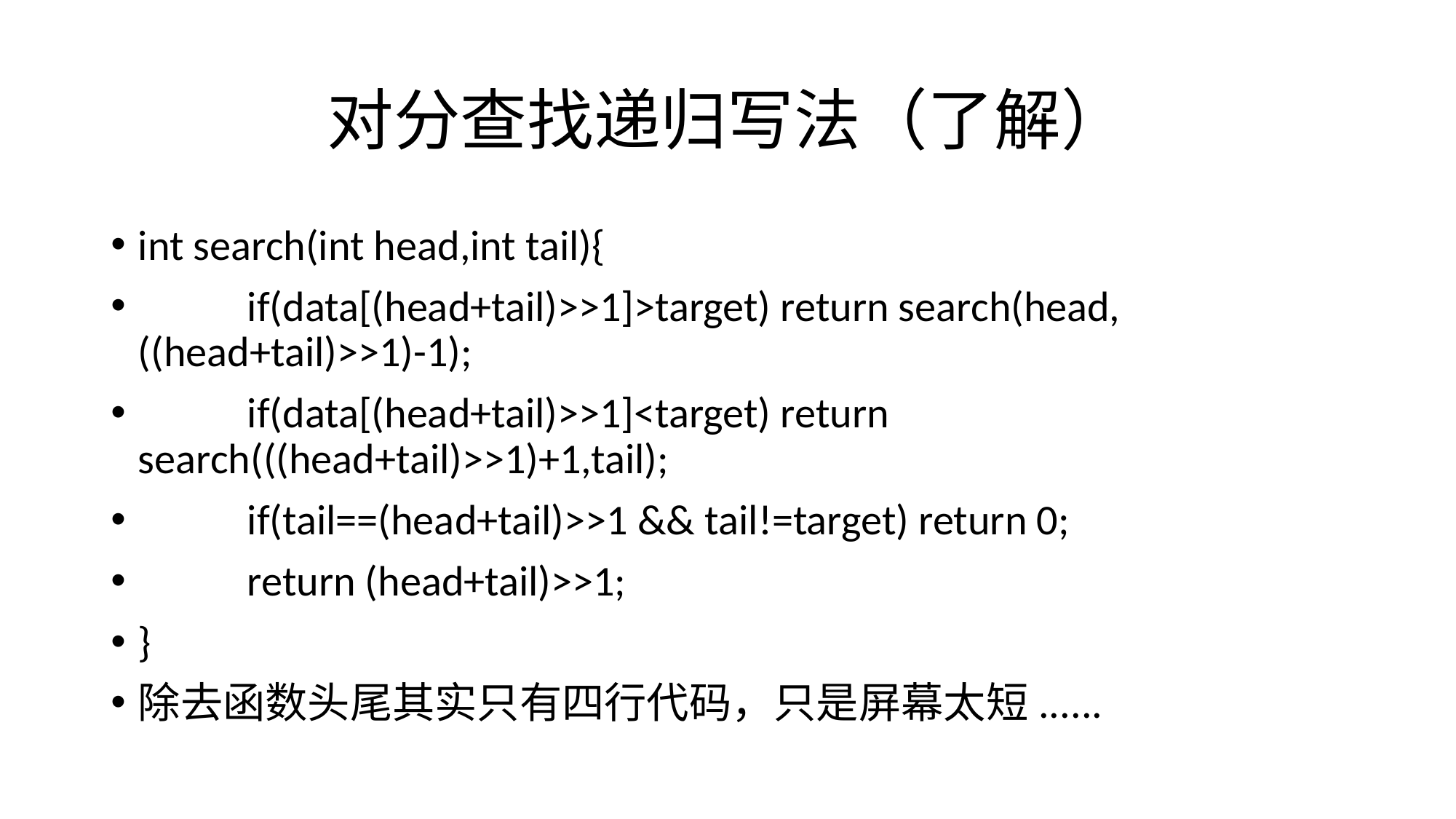

# 对分查找递归写法（了解）
int search(int head,int tail){
	if(data[(head+tail)>>1]>target) return search(head,((head+tail)>>1)-1);
	if(data[(head+tail)>>1]<target) return search(((head+tail)>>1)+1,tail);
	if(tail==(head+tail)>>1 && tail!=target) return 0;
	return (head+tail)>>1;
}
除去函数头尾其实只有四行代码，只是屏幕太短......